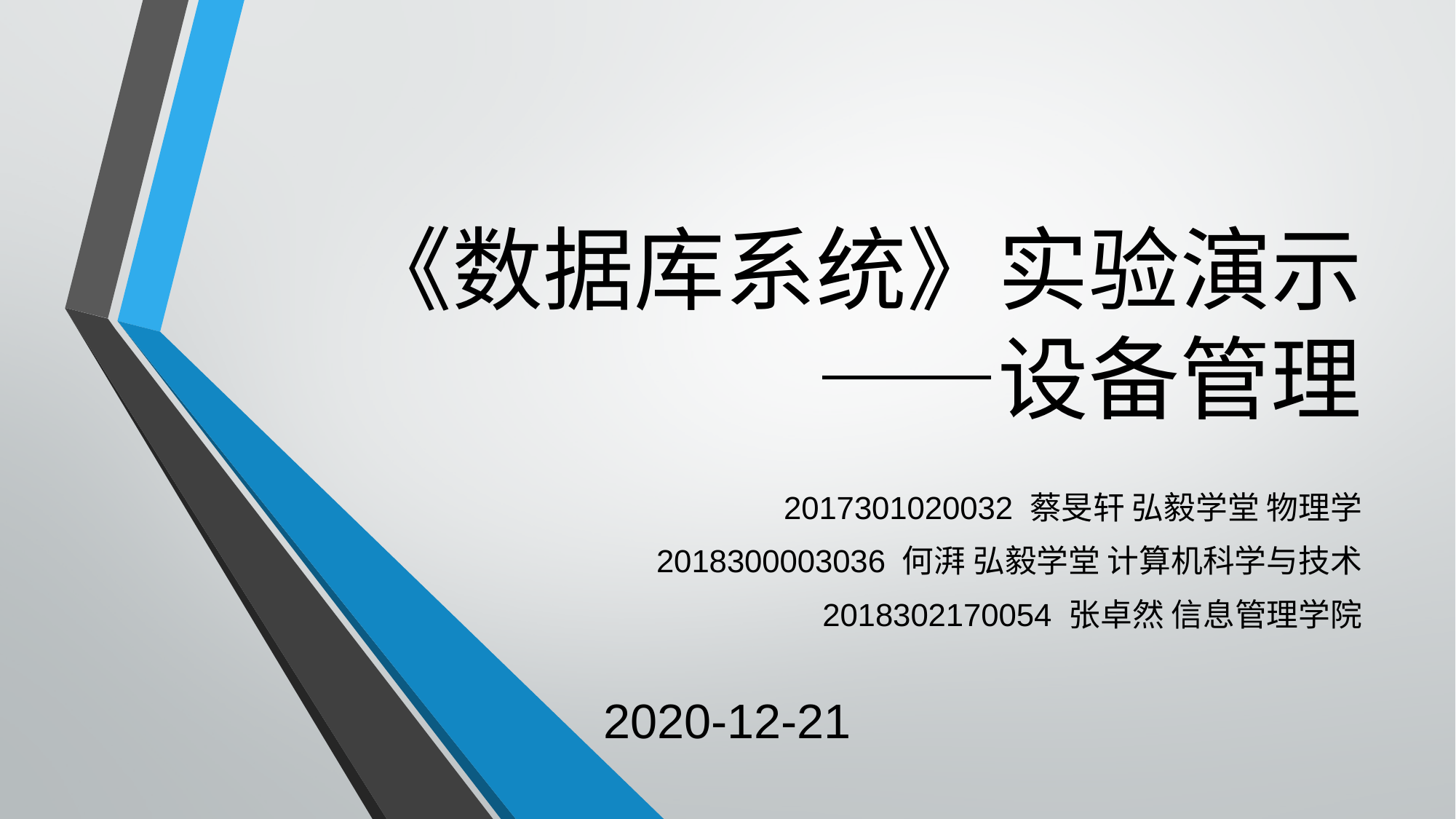

# 《数据库系统》实验演示 ——设备管理
2017301020032 蔡旻轩 弘毅学堂 物理学
2018300003036 何湃 弘毅学堂 计算机科学与技术
2018302170054 张卓然 信息管理学院
2020-12-21